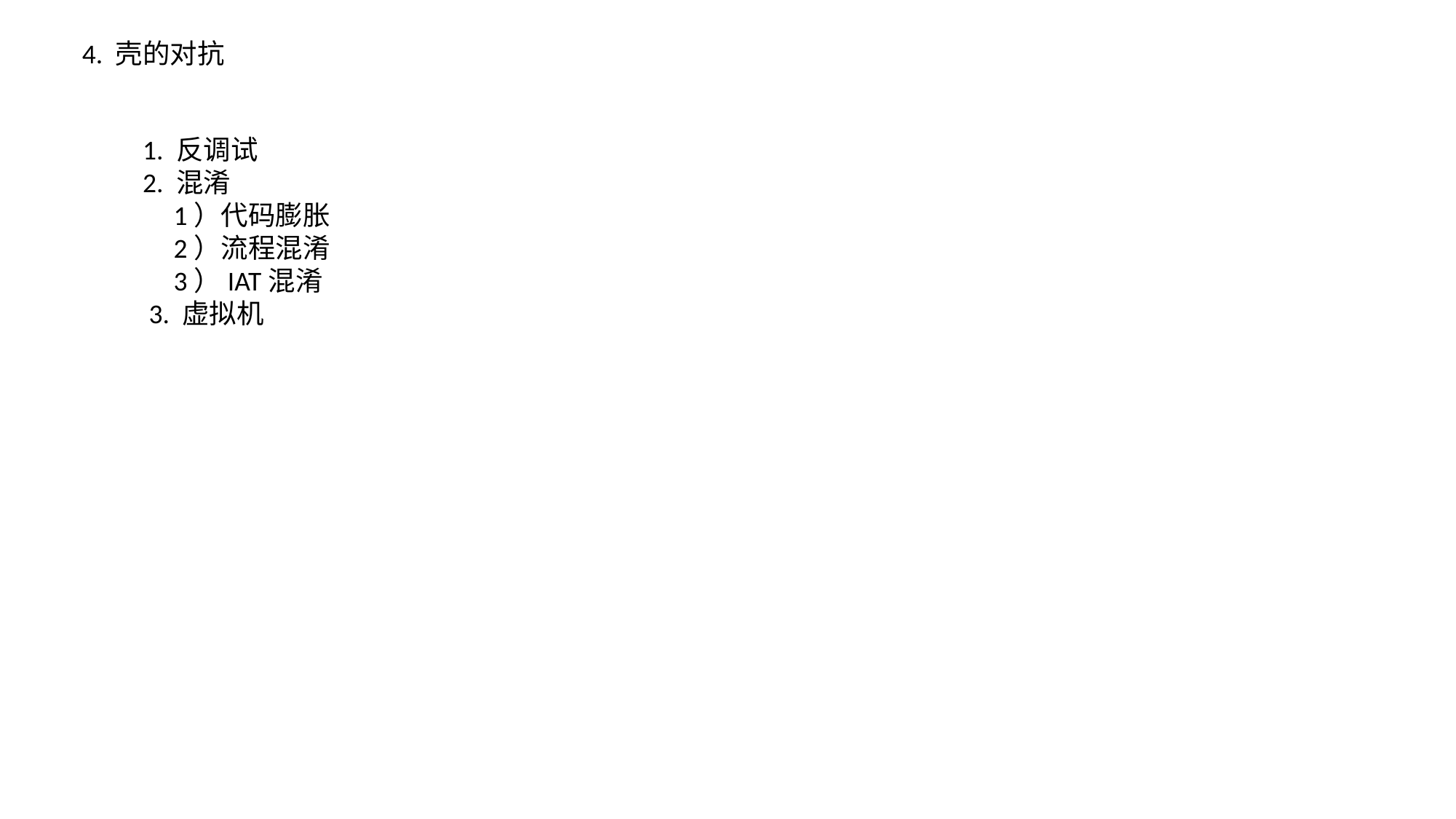

4. 壳的对抗
1. 反调试
2. 混淆
     1）代码膨胀
     2）流程混淆
     3）IAT混淆
 3. 虚拟机